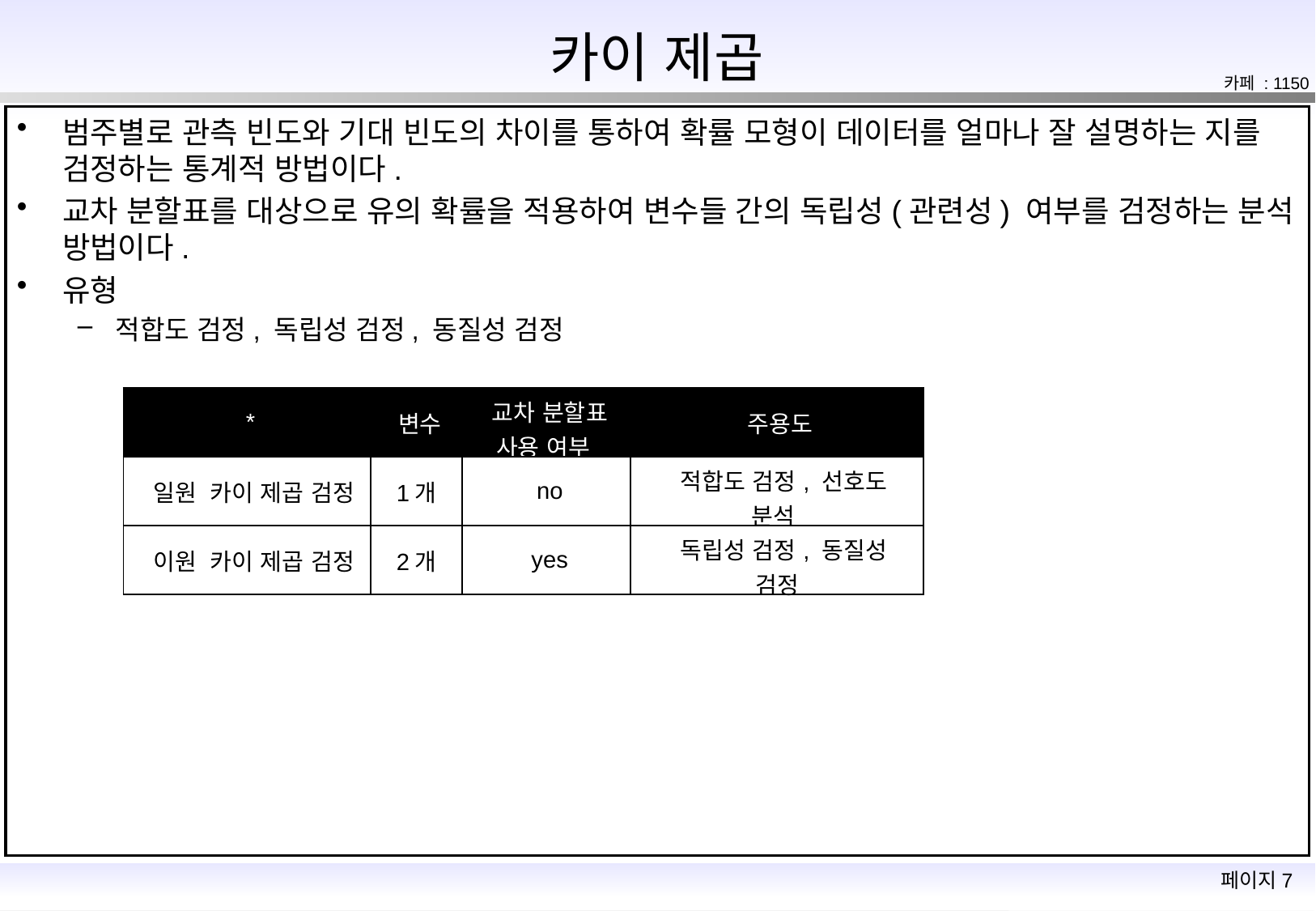

# 카이 제곱
카페 : 1150
범주별로 관측 빈도와 기대 빈도의 차이를 통하여 확률 모형이 데이터를 얼마나 잘 설명하는 지를 검정하는 통계적 방법이다.
교차 분할표를 대상으로 유의 확률을 적용하여 변수들 간의 독립성(관련성) 여부를 검정하는 분석 방법이다.
유형
적합도 검정, 독립성 검정, 동질성 검정
| \* | 변수 | 교차 분할표 사용 여부 | 주용도 |
| --- | --- | --- | --- |
| 일원  카이 제곱 검정 | 1개 | no | 적합도 검정, 선호도 분석 |
| 이원  카이 제곱 검정 | 2개 | yes | 독립성 검정, 동질성 검정 |